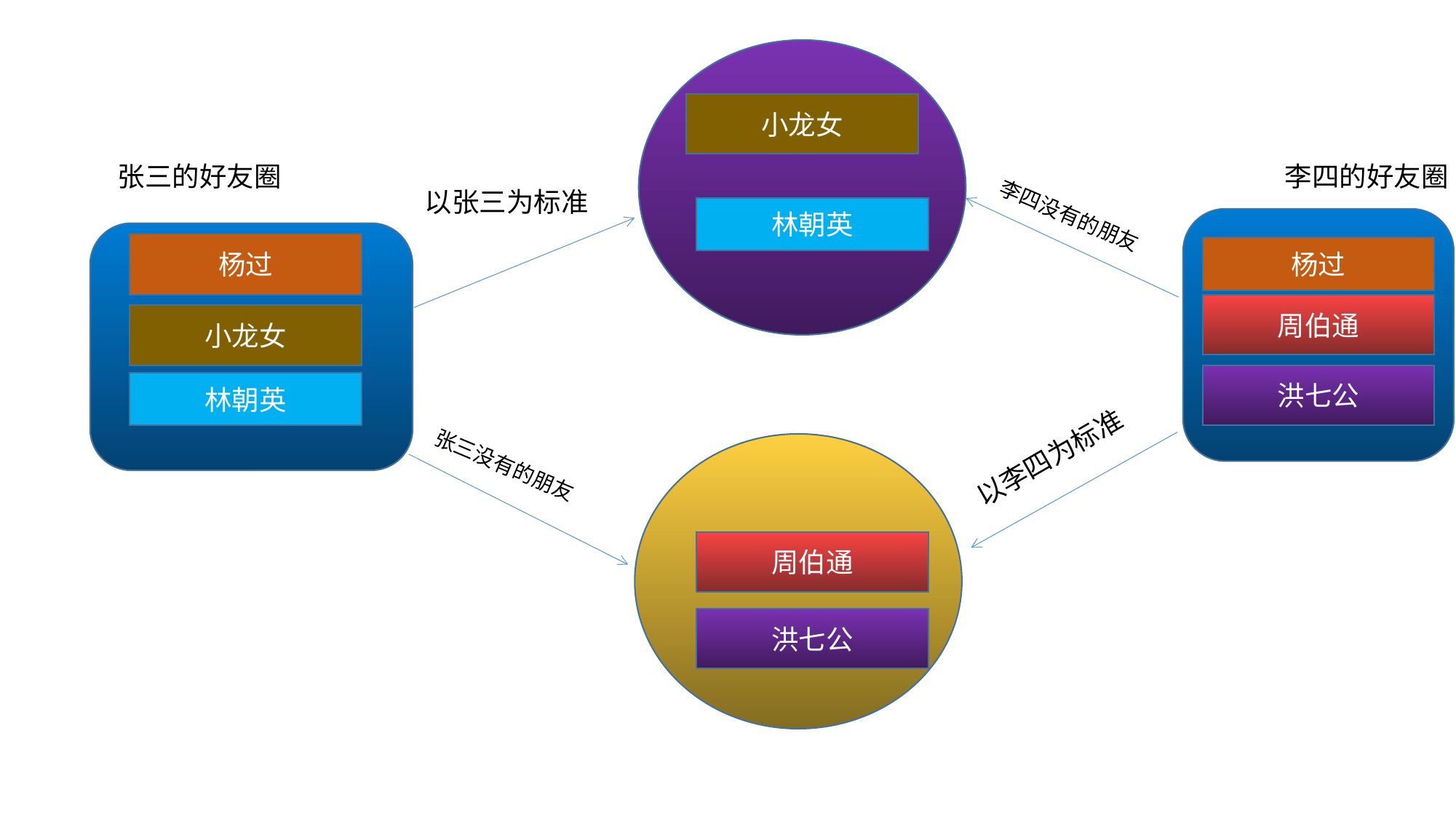

小龙女
张三的好友圈
李四的好友圈
以张三为标准
林朝英
李四没有的朋友

杨过
杨过
周伯通
小龙女
洪七公
林朝英
以李四为标准

张三没有的朋友
周伯通
洪七公